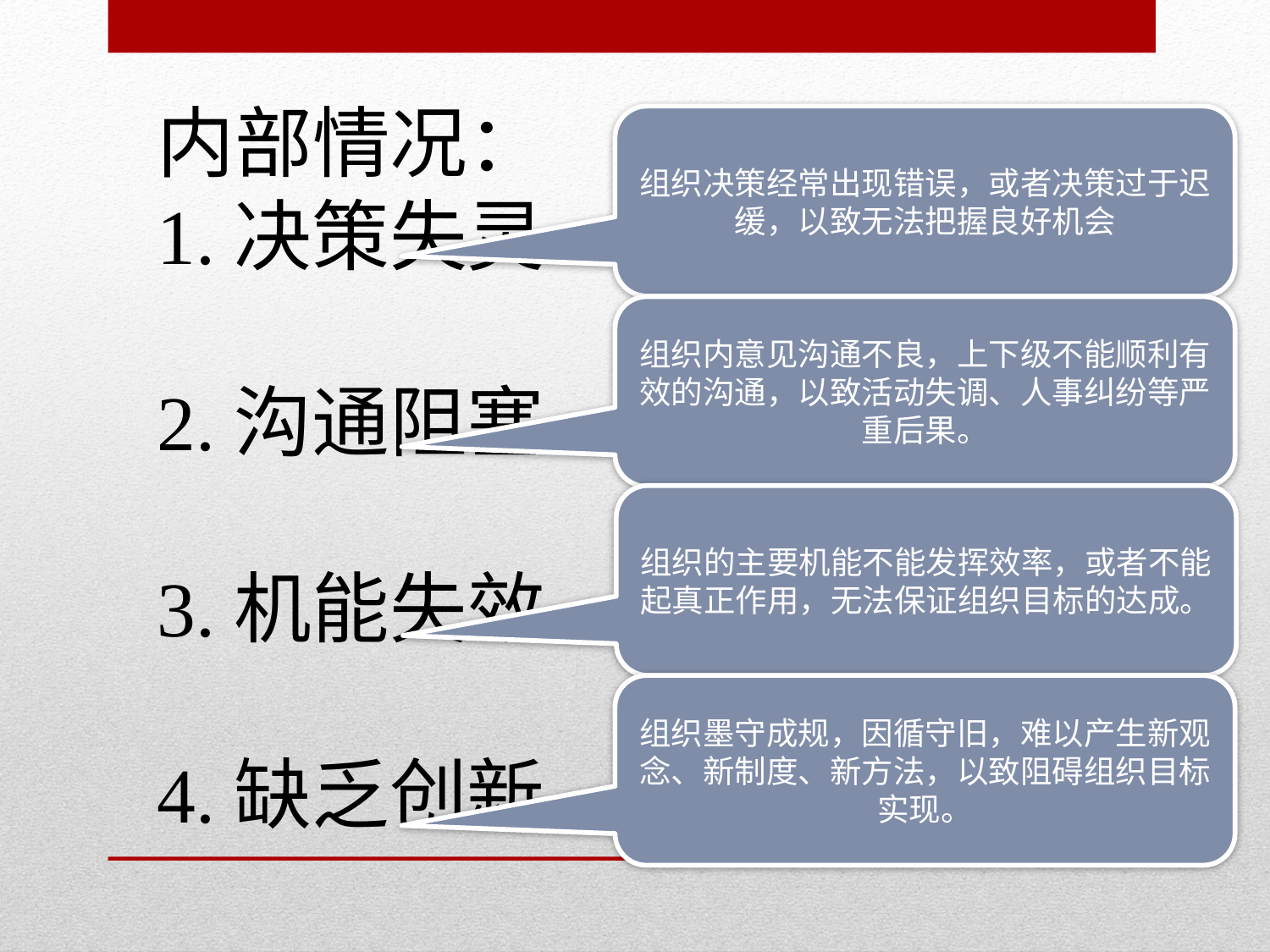

内部情况：
1.决策失灵

2.沟通阻塞

3.机能失效

4.缺乏创新
组织决策经常出现错误，或者决策过于迟缓，以致无法把握良好机会
组织内意见沟通不良，上下级不能顺利有效的沟通，以致活动失调、人事纠纷等严重后果。
组织的主要机能不能发挥效率，或者不能起真正作用，无法保证组织目标的达成。
组织墨守成规，因循守旧，难以产生新观念、新制度、新方法，以致阻碍组织目标实现。